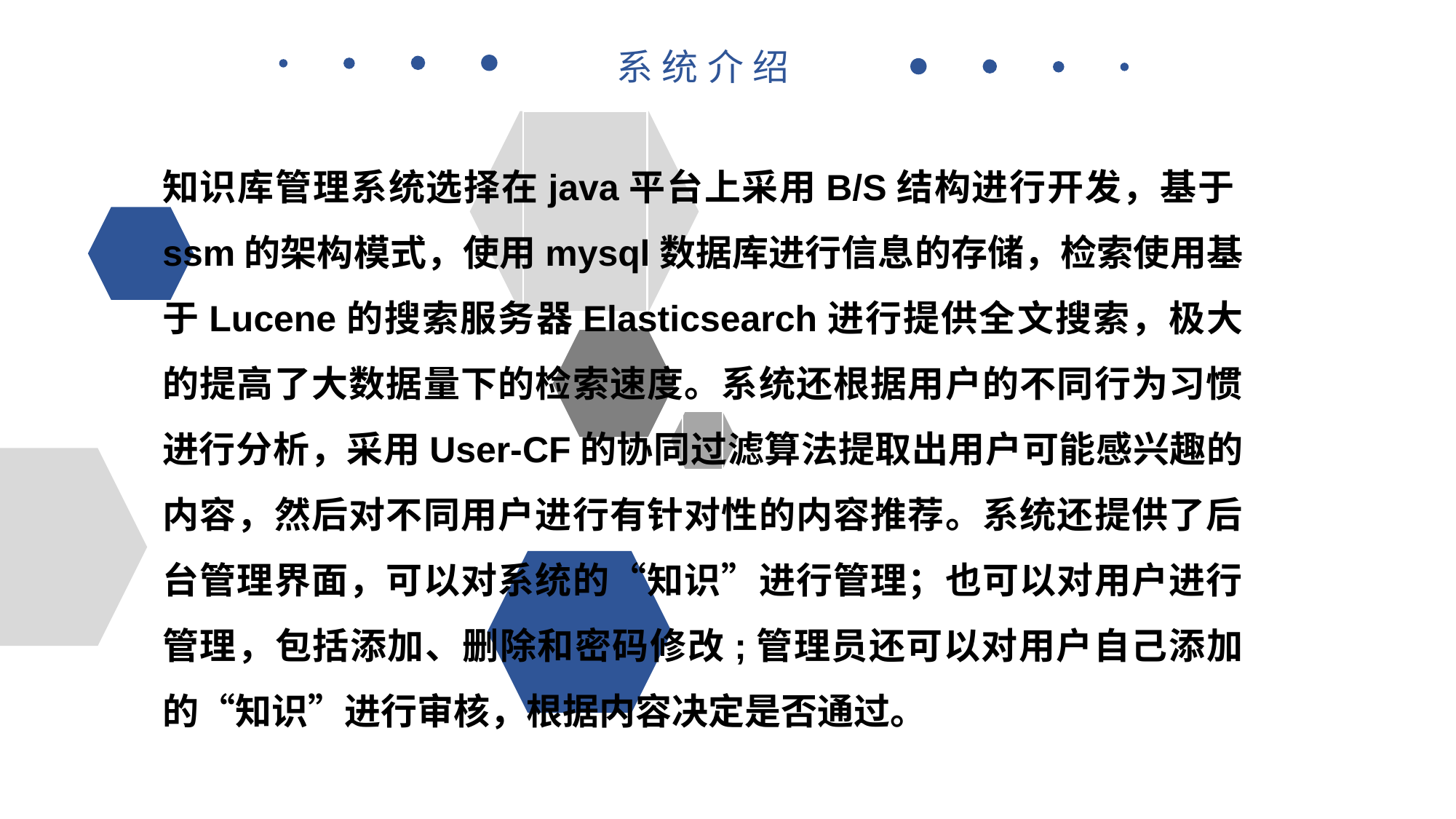

系统介绍

知识库管理系统选择在java平台上采用B/S结构进行开发，基于ssm的架构模式，使用mysql数据库进行信息的存储，检索使用基于Lucene的搜索服务器Elasticsearch进行提供全文搜索，极大的提高了大数据量下的检索速度。系统还根据用户的不同行为习惯进行分析，采用User-CF的协同过滤算法提取出用户可能感兴趣的内容，然后对不同用户进行有针对性的内容推荐。系统还提供了后台管理界面，可以对系统的“知识”进行管理；也可以对用户进行管理，包括添加、删除和密码修改;管理员还可以对用户自己添加的“知识”进行审核，根据内容决定是否通过。